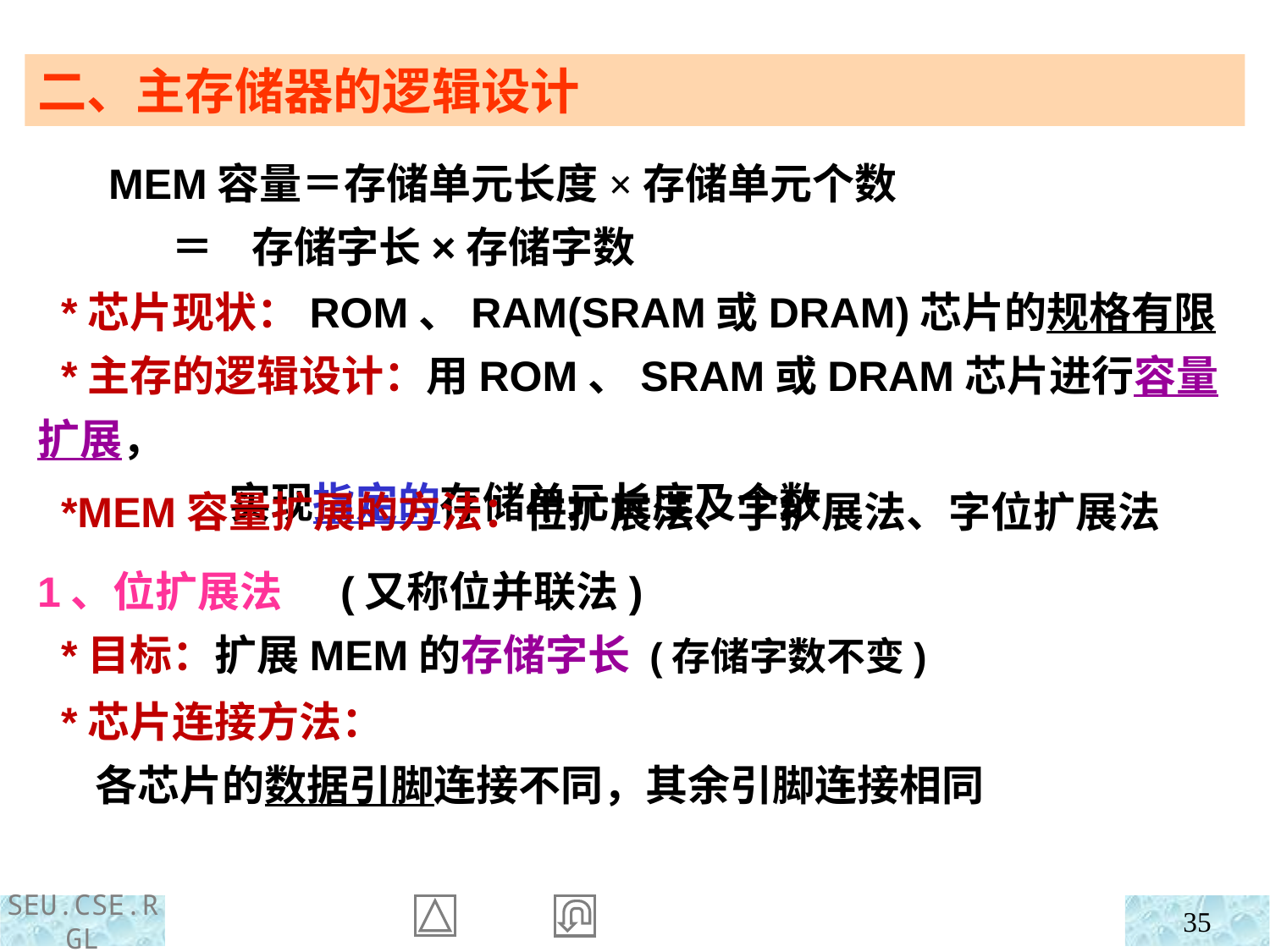

二、主存储器的逻辑设计
      MEM容量＝存储单元长度×存储单元个数
             ＝    存储字长×存储字数
  *芯片现状：ROM、RAM(SRAM或DRAM)芯片的规格有限
  *主存的逻辑设计：用ROM、SRAM或DRAM芯片进行容量扩展，
                   实现指定的存储单元长度及个数
  *MEM容量扩展的方法：位扩展法、字扩展法、字位扩展法
1、位扩展法     (又称位并联法)
  *目标：扩展MEM的存储字长 (存储字数不变)
  *芯片连接方法：
     各芯片的数据引脚连接不同，其余引脚连接相同

35